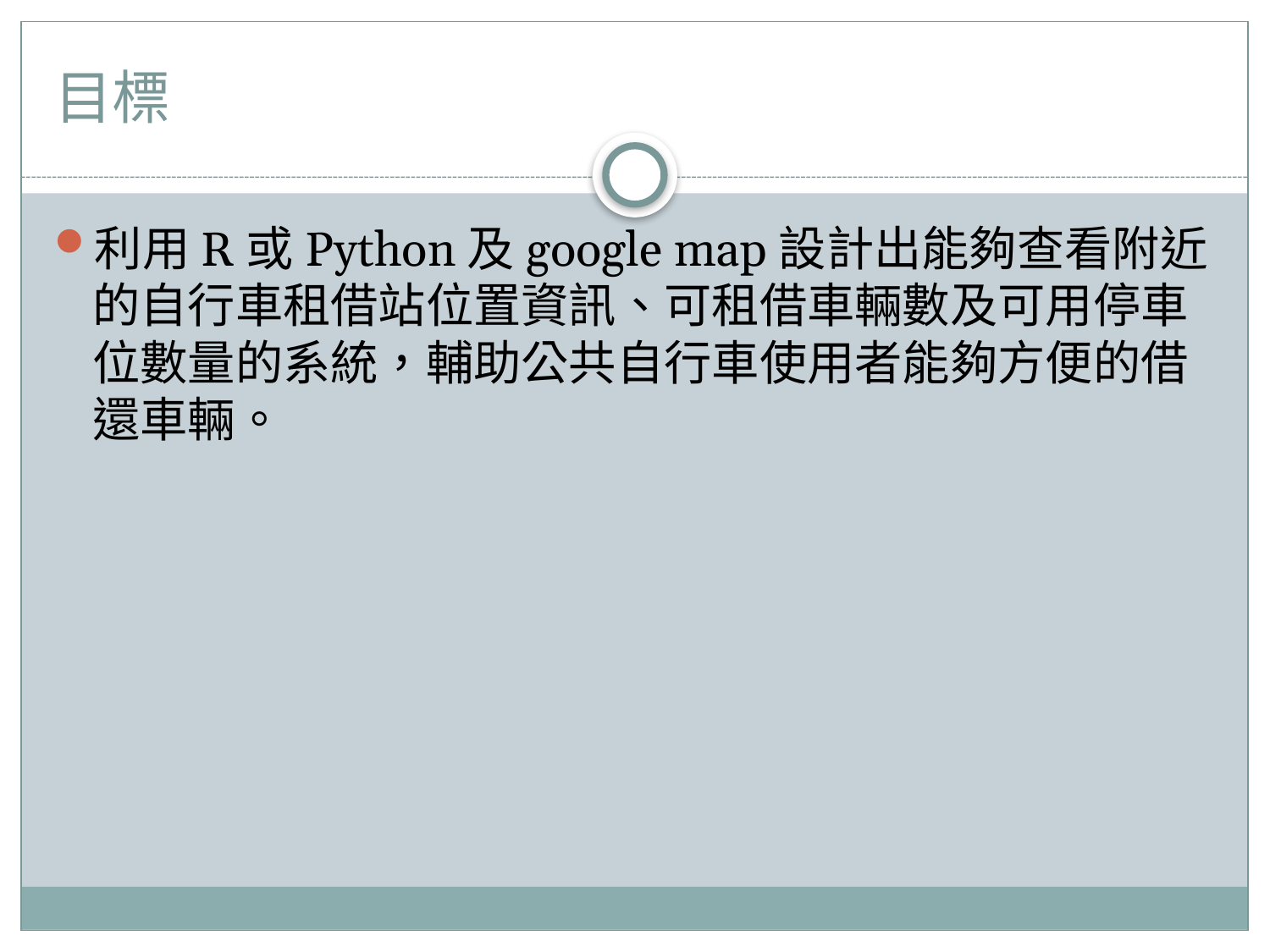

# 目標
利用R或Python及google map設計出能夠查看附近的自行車租借站位置資訊、可租借車輛數及可用停車位數量的系統，輔助公共自行車使用者能夠方便的借還車輛。